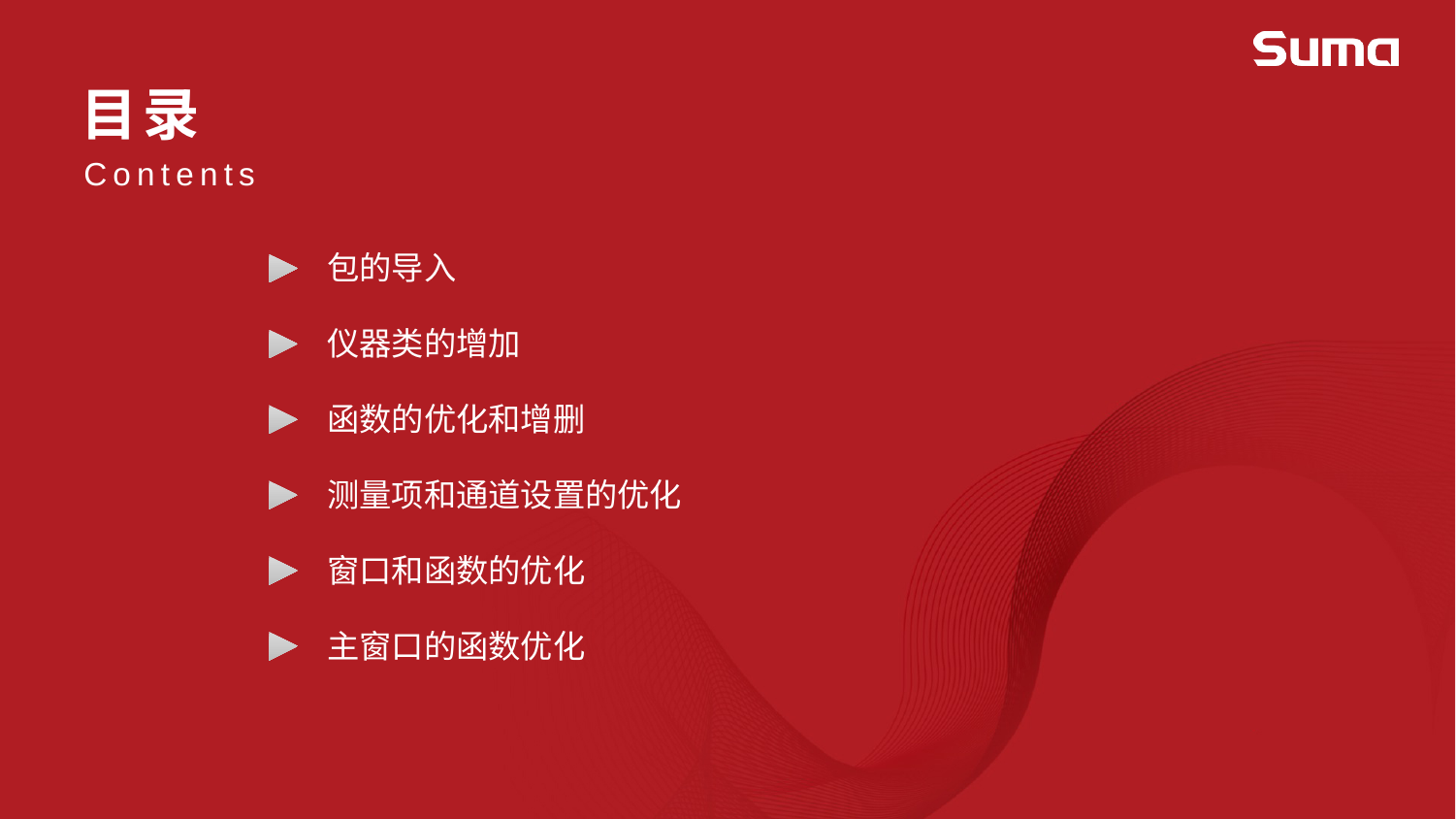

包的导入

仪器类的增加

函数的优化和增删

测量项和通道设置的优化

窗口和函数的优化

主窗口的函数优化